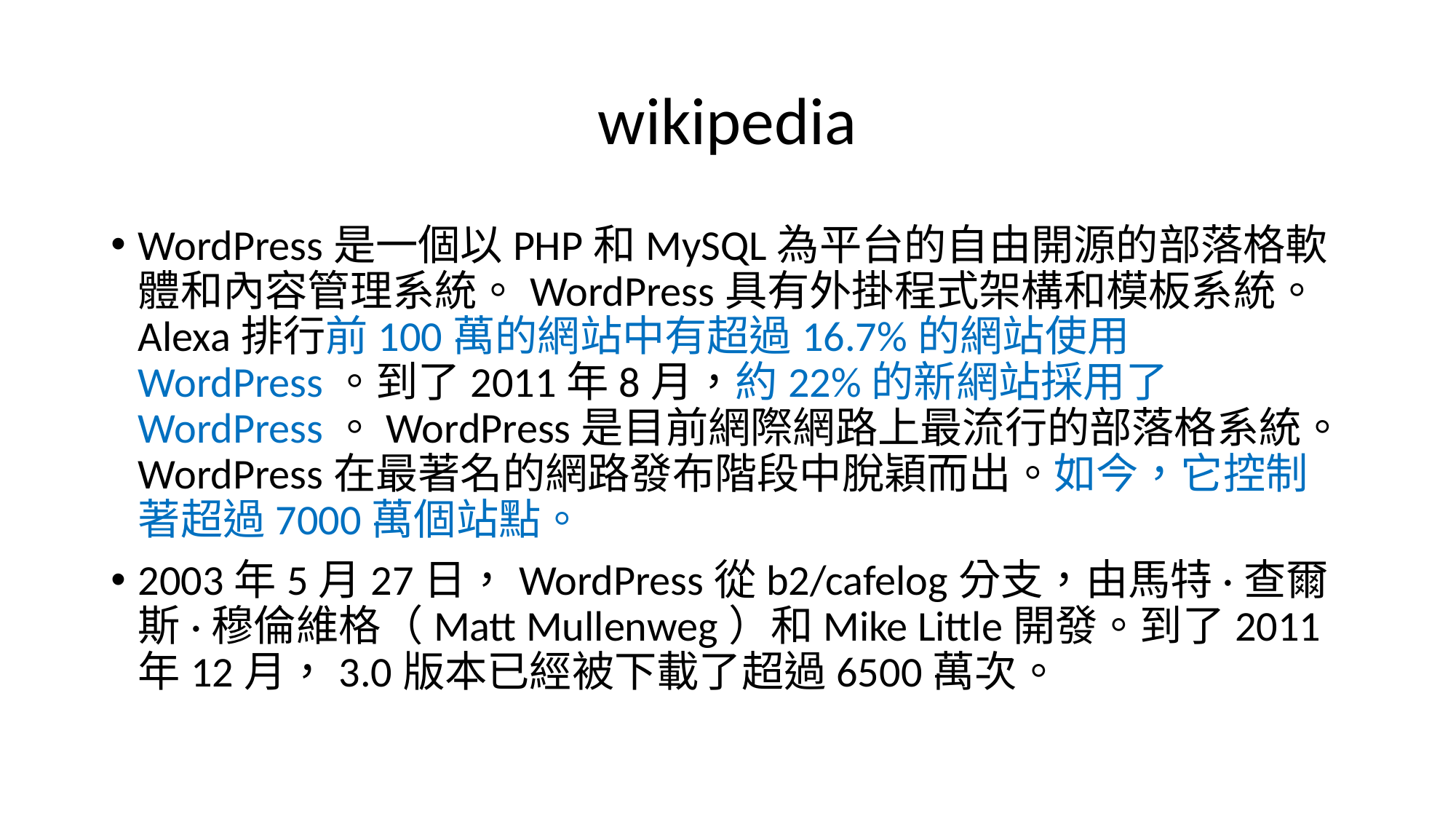

# wikipedia
WordPress是一個以PHP和MySQL為平台的自由開源的部落格軟體和內容管理系統。WordPress具有外掛程式架構和模板系統。Alexa排行前100萬的網站中有超過16.7%的網站使用WordPress。到了2011年8月，約22%的新網站採用了WordPress。WordPress是目前網際網路上最流行的部落格系統。WordPress在最著名的網路發布階段中脫穎而出。如今，它控制著超過7000萬個站點。
2003年5月27日，WordPress從b2/cafelog分支，由馬特·查爾斯·穆倫維格（Matt Mullenweg）和Mike Little開發。到了2011年12月，3.0版本已經被下載了超過6500萬次。